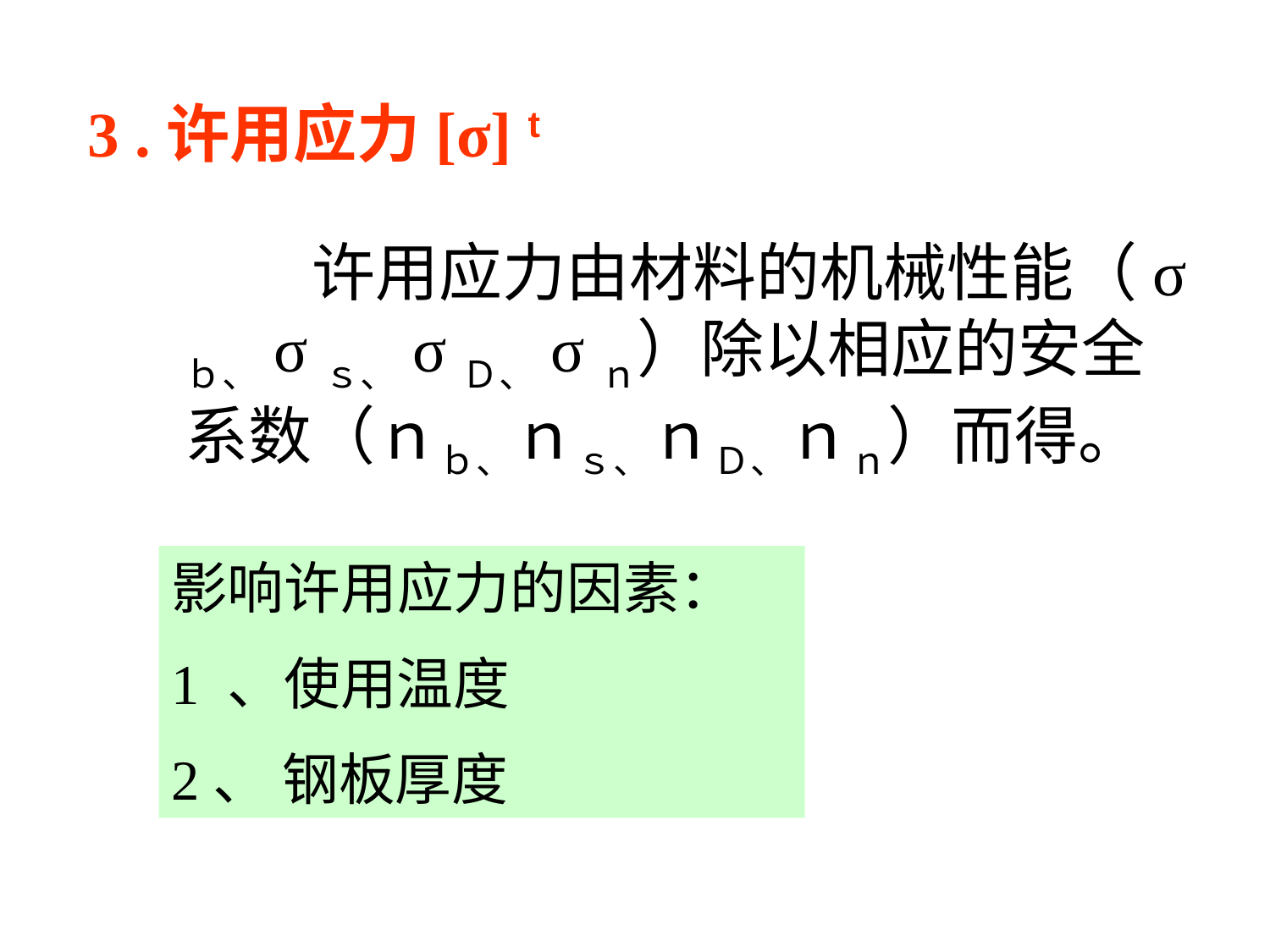

3 .许用应力[σ] t
		许用应力由材料的机械性能（σｂ、σｓ、σＤ、σｎ）除以相应的安全系数（ｎｂ、ｎｓ、ｎＤ、ｎｎ）而得。
影响许用应力的因素：
1 、使用温度
2、 钢板厚度